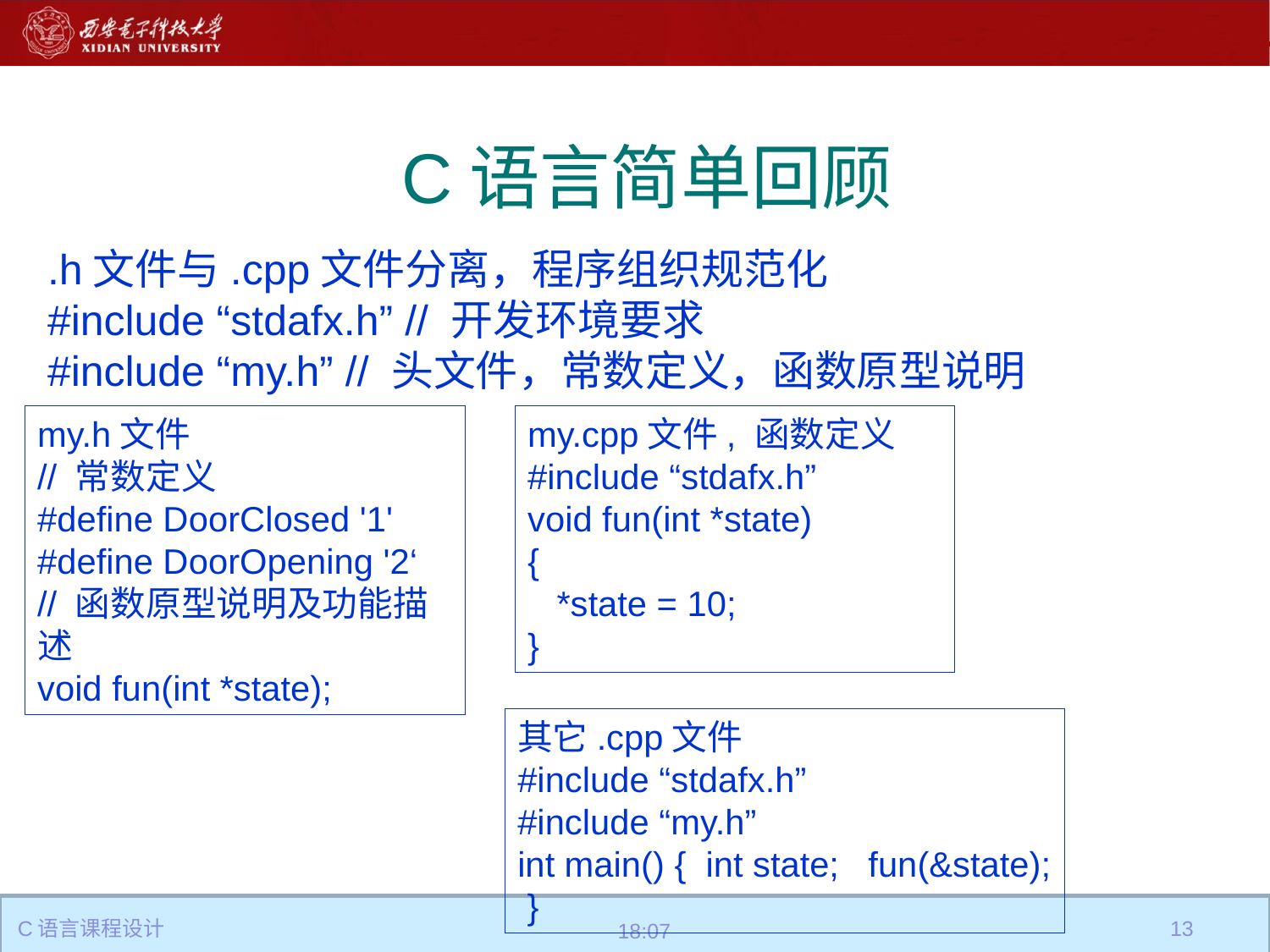

# C语言简单回顾
.h文件与.cpp文件分离，程序组织规范化
#include “stdafx.h” // 开发环境要求
#include “my.h” // 头文件，常数定义，函数原型说明
my.h文件
// 常数定义
#define DoorClosed '1'
#define DoorOpening '2‘
// 函数原型说明及功能描述
void fun(int *state);
my.cpp文件, 函数定义
#include “stdafx.h”
void fun(int *state)
{
   *state = 10;
}
其它.cpp文件
#include “stdafx.h”
#include “my.h”
int main() {  int state;   fun(&state);  }
C语言课程设计
13
18:07